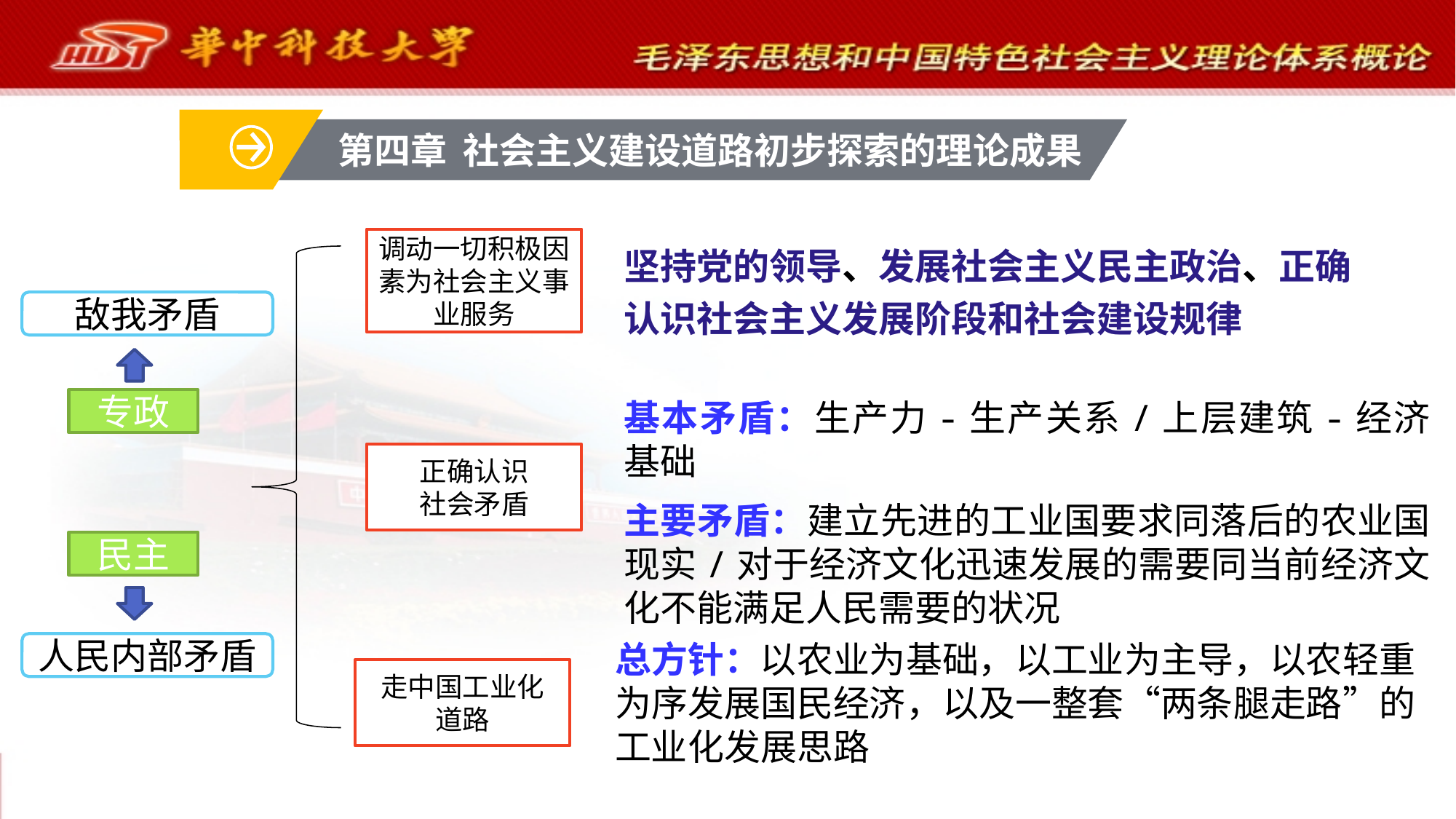

第四章  社会主义建设道路初步探索的理论成果

调动一切积极因素为社会主义事业服务
坚持党的领导、发展社会主义民主政治、正确认识社会主义发展阶段和社会建设规律

敌我矛盾

专政
基本矛盾：生产力-生产关系/上层建筑-经济基础
主要矛盾：建立先进的工业国要求同落后的农业国现实/对于经济文化迅速发展的需要同当前经济文化不能满足人民需要的状况
正确认识
社会矛盾
民主

总方针：以农业为基础，以工业为主导，以农轻重为序发展国民经济，以及一整套“两条腿走路”的工业化发展思路
人民内部矛盾
走中国工业化
道路